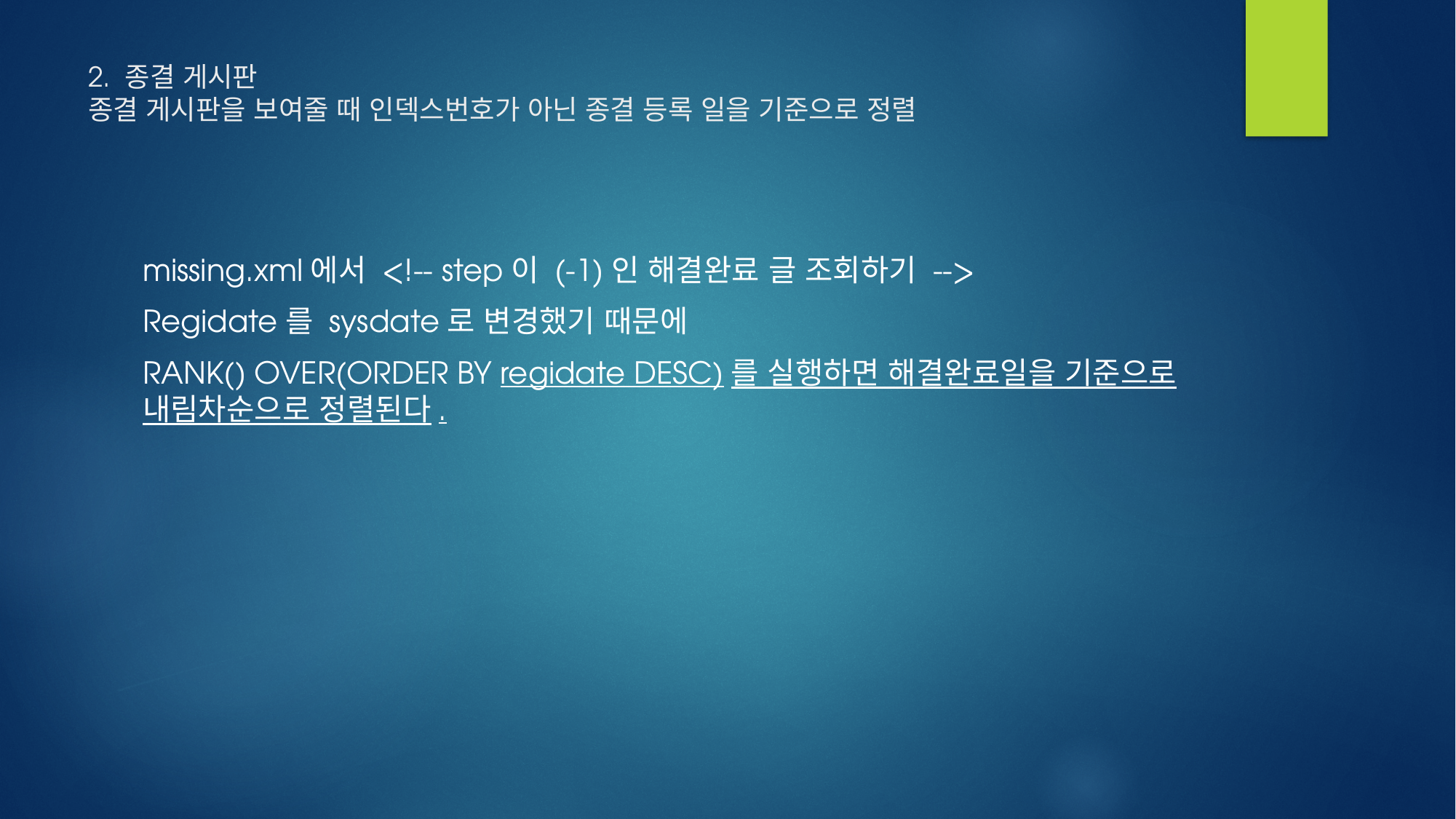

# 2. 종결 게시판 종결 게시판을 보여줄 때 인덱스번호가 아닌 종결 등록 일을 기준으로 정렬
missing.xml에서 <!-- step이 (-1)인 해결완료 글 조회하기 -->
Regidate를 sysdate로 변경했기 때문에
RANK() OVER(ORDER BY regidate DESC)를 실행하면 해결완료일을 기준으로 내림차순으로 정렬된다.